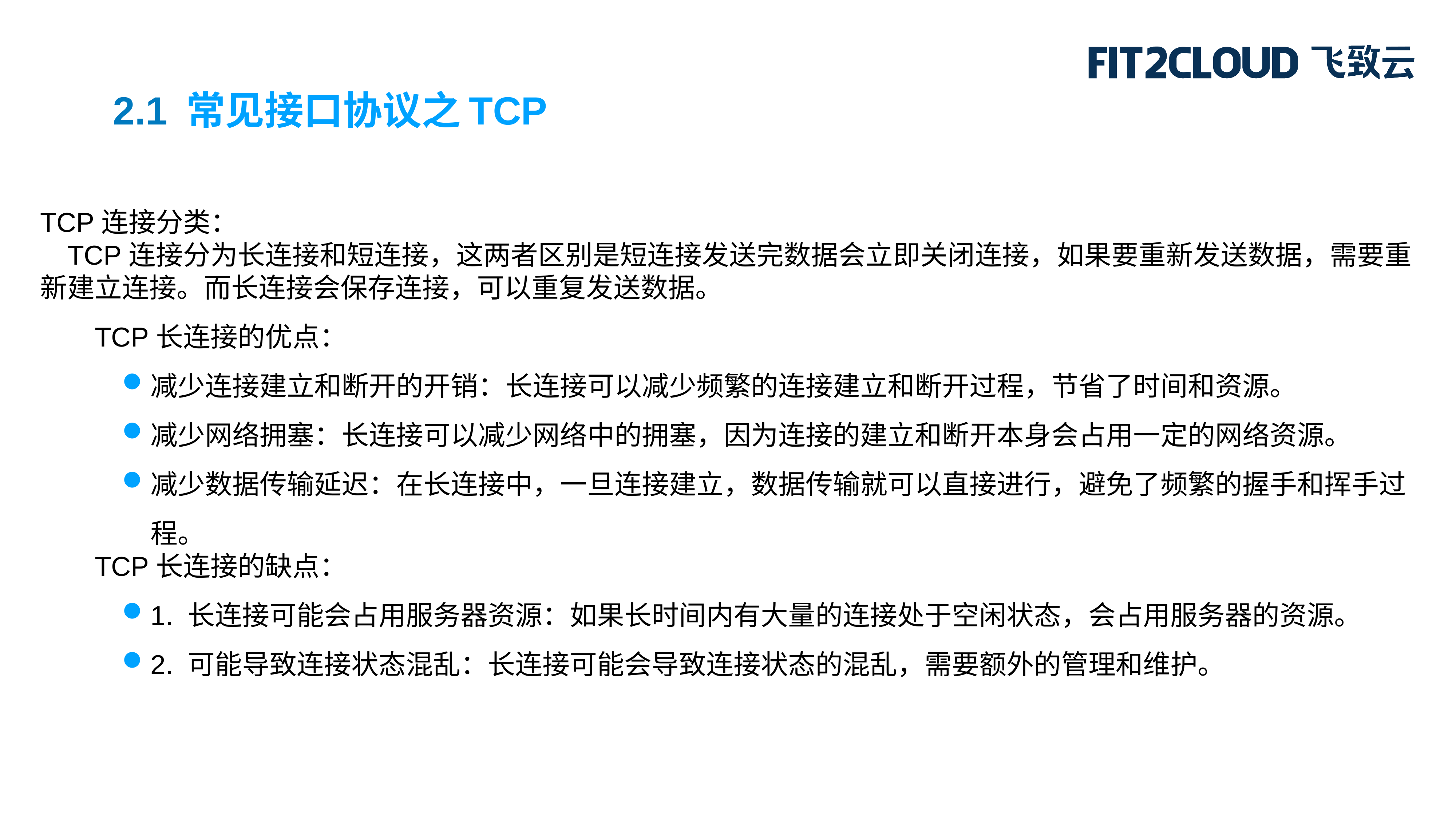

2.1 常见接口协议之TCP

TCP连接分类：
TCP连接分为长连接和短连接，这两者区别是短连接发送完数据会立即关闭连接，如果要重新发送数据，需要重新建立连接。而长连接会保存连接，可以重复发送数据。
TCP长连接的优点：
减少连接建立和断开的开销：长连接可以减少频繁的连接建立和断开过程，节省了时间和资源。
减少网络拥塞：长连接可以减少网络中的拥塞，因为连接的建立和断开本身会占用一定的网络资源。
减少数据传输延迟：在长连接中，一旦连接建立，数据传输就可以直接进行，避免了频繁的握手和挥手过程。
TCP长连接的缺点：
1. 长连接可能会占用服务器资源：如果长时间内有大量的连接处于空闲状态，会占用服务器的资源。
2. 可能导致连接状态混乱：长连接可能会导致连接状态的混乱，需要额外的管理和维护。